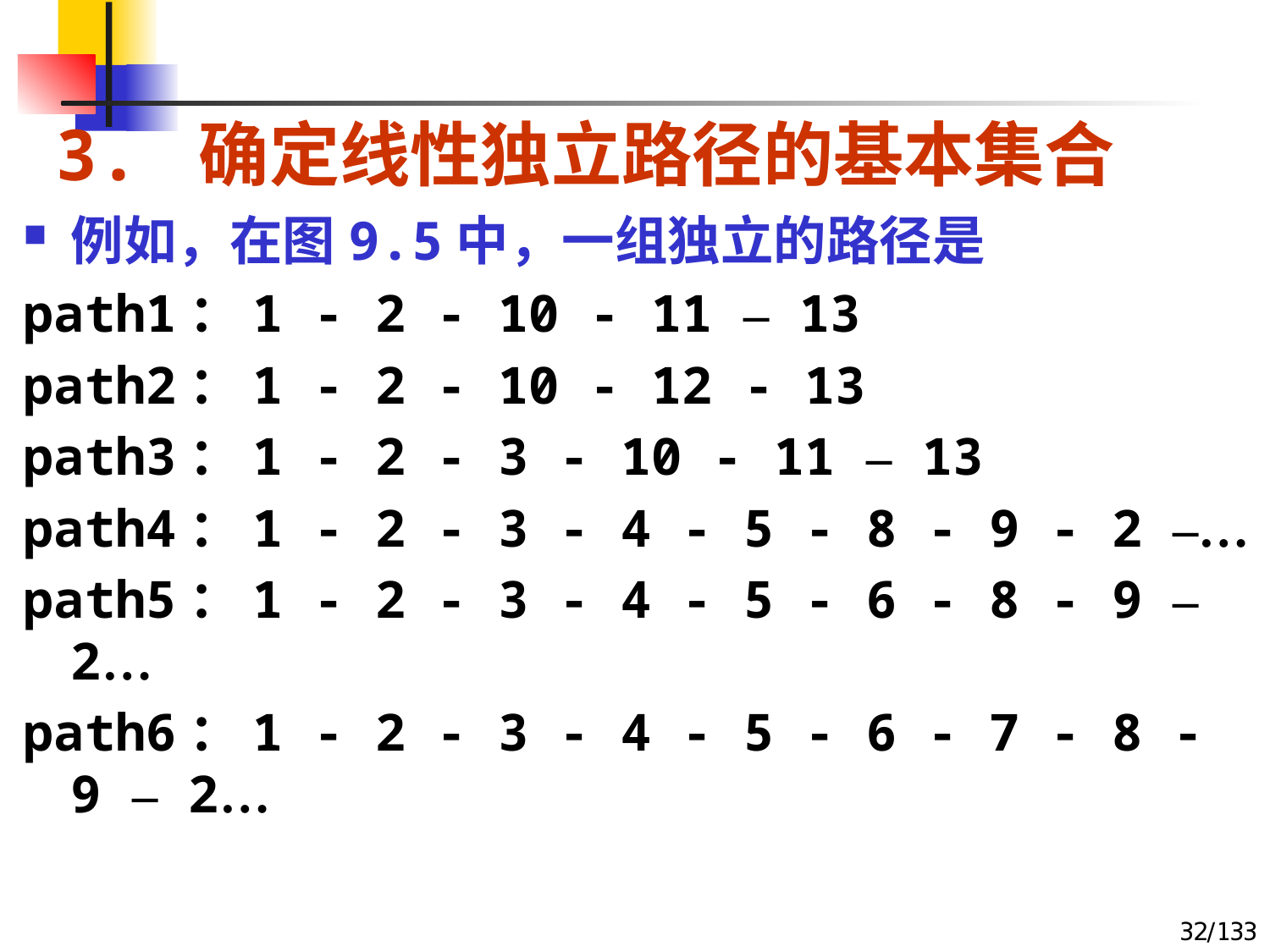

# 3. 确定线性独立路径的基本集合
例如，在图9.5中，一组独立的路径是
path1：1 - 2 - 10 - 11 – 13
path2：1 - 2 - 10 - 12 - 13
path3：1 - 2 - 3 - 10 - 11 – 13
path4：1 - 2 - 3 - 4 - 5 - 8 - 9 - 2 –…
path5：1 - 2 - 3 - 4 - 5 - 6 - 8 - 9 – 2…
path6：1 - 2 - 3 - 4 - 5 - 6 - 7 - 8 - 9 – 2…

32/133